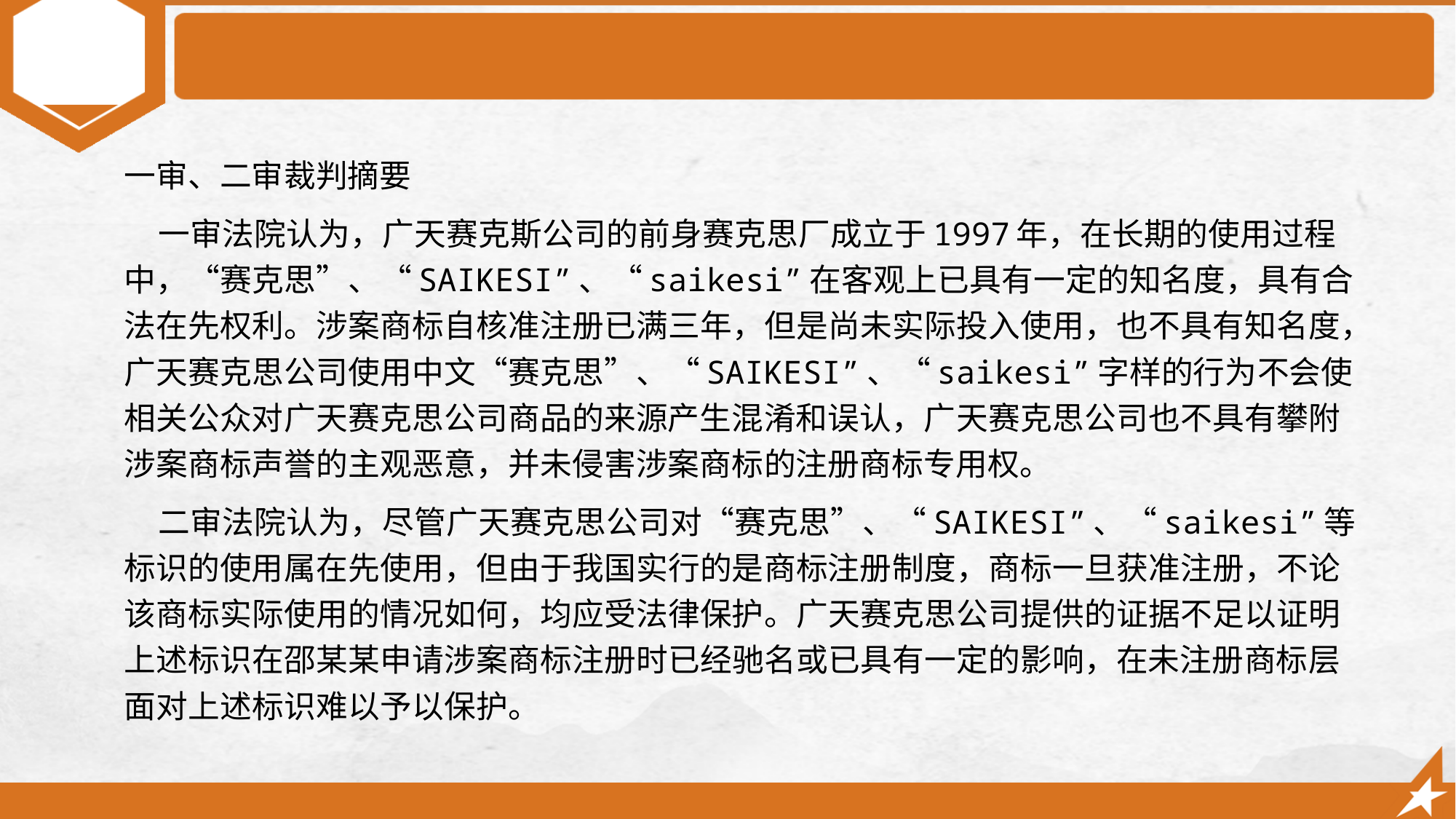

一审、二审裁判摘要
    一审法院认为，广天赛克斯公司的前身赛克思厂成立于1997年，在长期的使用过程中，“赛克思”、“SAIKESI”、“saikesi”在客观上已具有一定的知名度，具有合法在先权利。涉案商标自核准注册已满三年，但是尚未实际投入使用，也不具有知名度，广天赛克思公司使用中文“赛克思”、“SAIKESI”、“saikesi”字样的行为不会使相关公众对广天赛克思公司商品的来源产生混淆和误认，广天赛克思公司也不具有攀附涉案商标声誉的主观恶意，并未侵害涉案商标的注册商标专用权。
    二审法院认为，尽管广天赛克思公司对“赛克思”、“SAIKESI”、“saikesi”等标识的使用属在先使用，但由于我国实行的是商标注册制度，商标一旦获准注册，不论该商标实际使用的情况如何，均应受法律保护。广天赛克思公司提供的证据不足以证明上述标识在邵某某申请涉案商标注册时已经驰名或已具有一定的影响，在未注册商标层面对上述标识难以予以保护。